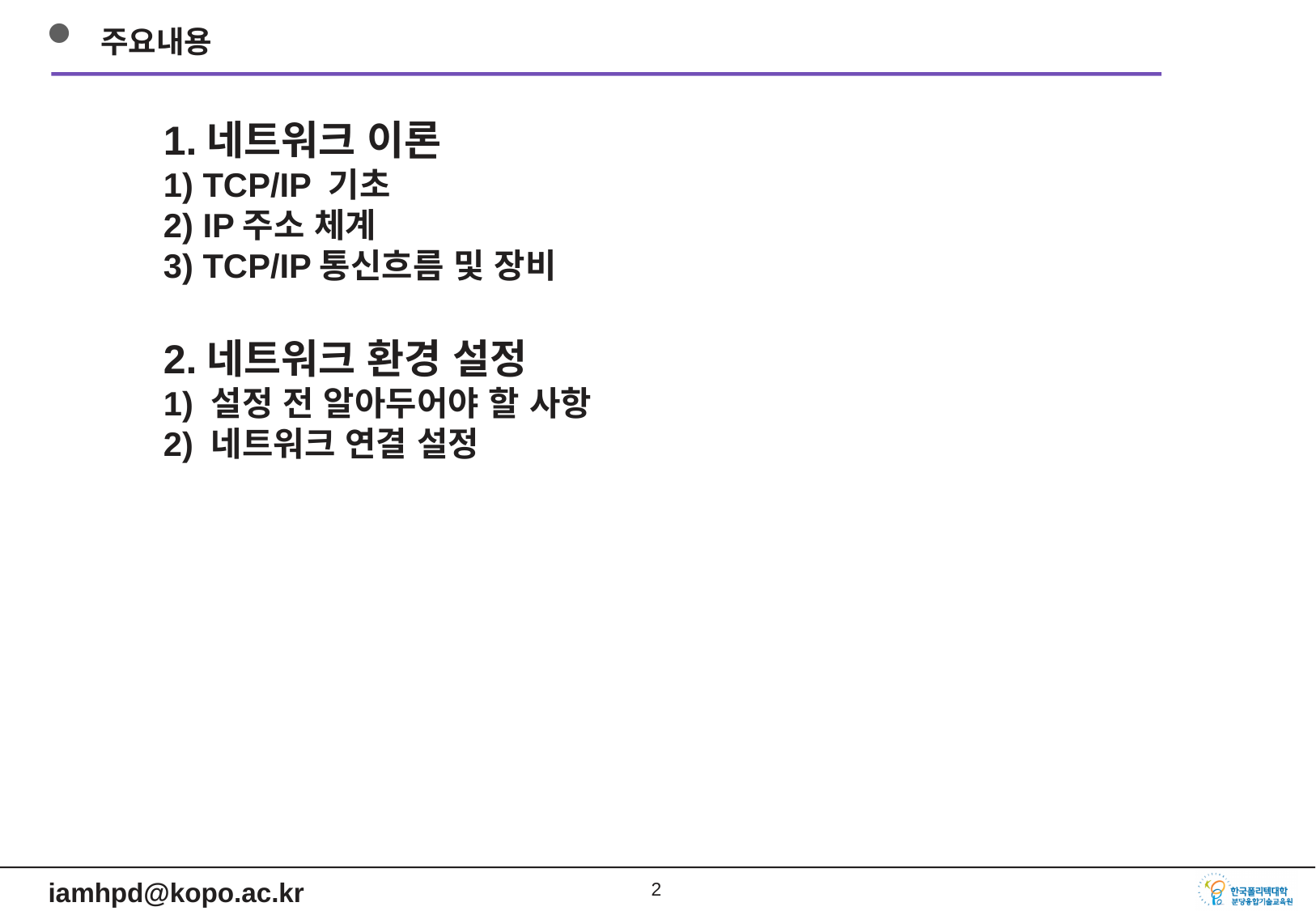

주요내용
1.네트워크 이론
1) TCP/IP 기초
2) IP주소 체계
3) TCP/IP통신흐름 및 장비

2.네트워크 환경 설정
1) 설정 전 알아두어야 할 사항
2) 네트워크 연결 설정
2